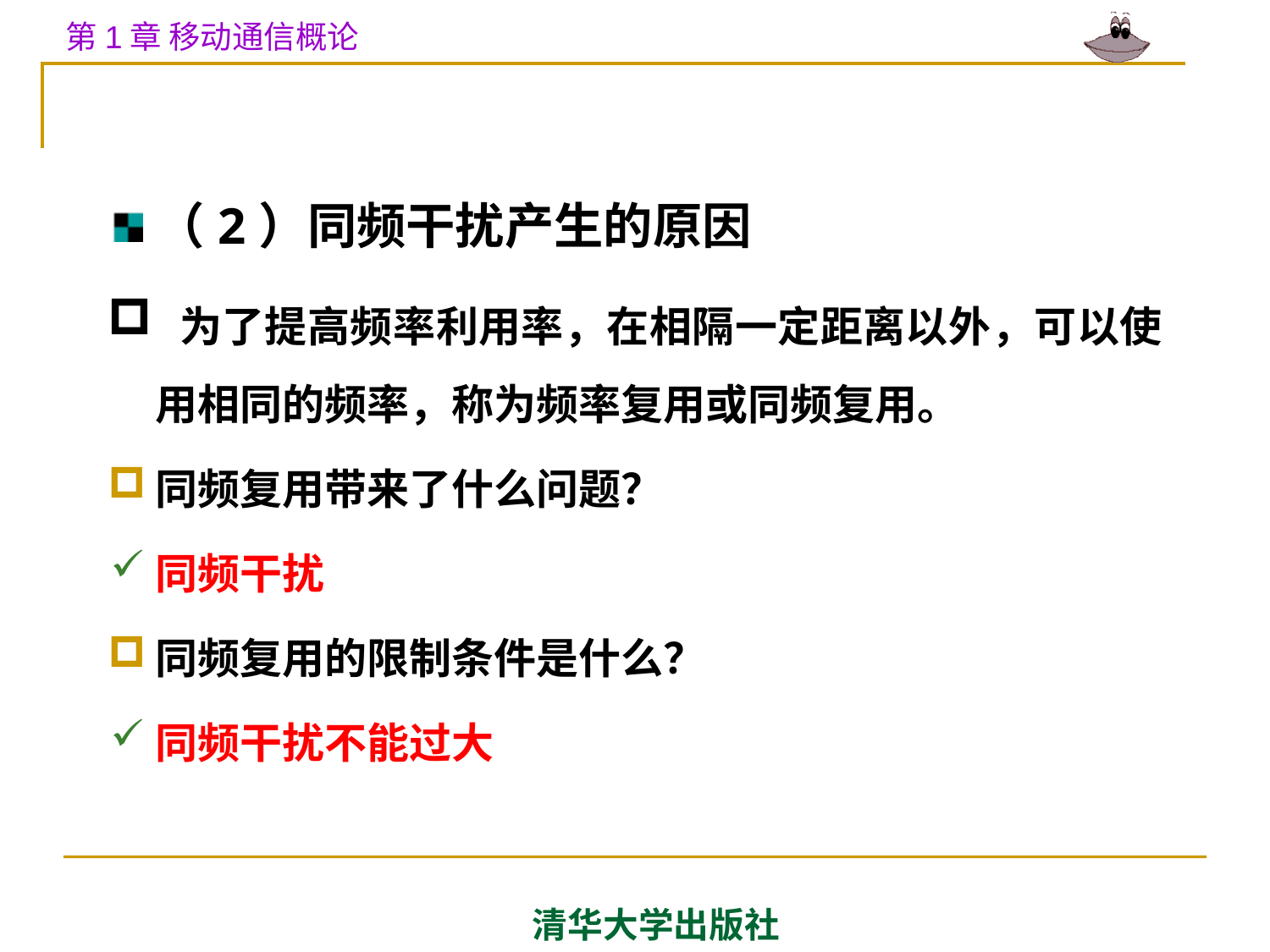

（2）同频干扰产生的原因
 为了提高频率利用率，在相隔一定距离以外，可以使用相同的频率，称为频率复用或同频复用。
同频复用带来了什么问题？
同频干扰
同频复用的限制条件是什么？
同频干扰不能过大